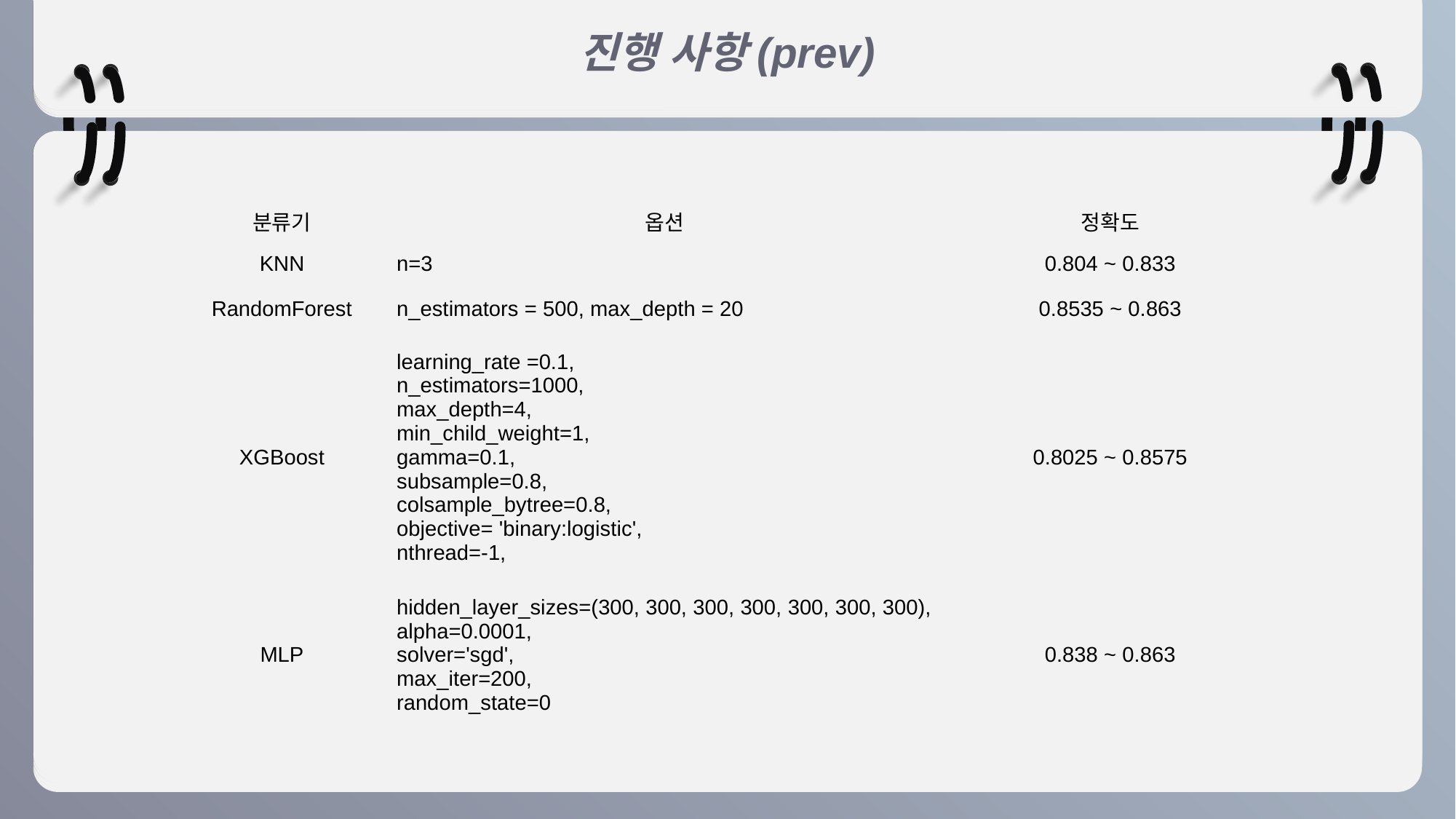

진행 사항(prev)

| 분류기 | 옵션 | 정확도 |
| --- | --- | --- |
| KNN | n=3 | 0.804 ~ 0.833 |
| RandomForest | n\_estimators = 500, max\_depth = 20 | 0.8535 ~ 0.863 |
| XGBoost | learning\_rate =0.1, n\_estimators=1000, max\_depth=4, min\_child\_weight=1, gamma=0.1, subsample=0.8, colsample\_bytree=0.8, objective= 'binary:logistic', nthread=-1, | 0.8025 ~ 0.8575 |
| MLP | hidden\_layer\_sizes=(300, 300, 300, 300, 300, 300, 300), alpha=0.0001, solver='sgd', max\_iter=200, random\_state=0 | 0.838 ~ 0.863 |